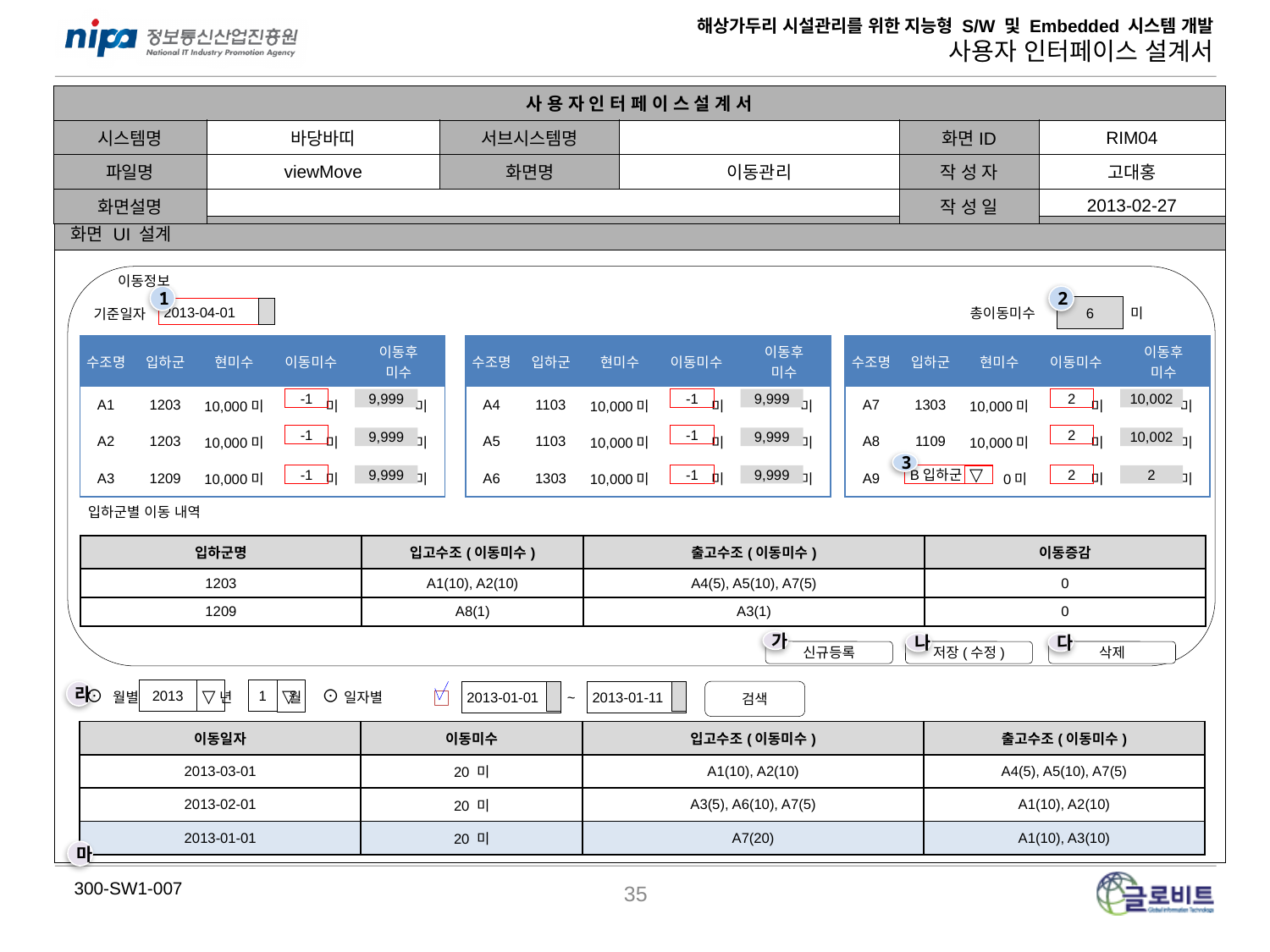

| 사 용 자 인 터 페 이 스 설 계 서 |  |  |  |  |  |
| --- | --- | --- | --- | --- | --- |
| 시스템명 | 바당바띠 | 서브시스템명 |  | 화면ID | RIM04 |
| 파일명 | viewMove | 화면명 | 이동관리 | 작 성 자 | 고대홍 |
| 화면설명 |  |  |  | 작 성 일 | 2013-02-27 |
| 화면 UI 설계 |
| --- |
|  |
이동정보

1
2
6
총이동미수
기준일자
2013-04-01

미
| 수조명 | 입하군 | 현미수 | 이동미수 | 이동후 미수 |
| --- | --- | --- | --- | --- |
| A1 | 1203 | 10,000미 | 미 | 미 |
| A2 | 1203 | 10,000미 | 미 | 미 |
| A3 | 1209 | 10,000미 | 미 | 미 |
| 수조명 | 입하군 | 현미수 | 이동미수 | 이동후 미수 |
| --- | --- | --- | --- | --- |
| A4 | 1103 | 10,000미 | 미 | 미 |
| A5 | 1103 | 10,000미 | 미 | 미 |
| A6 | 1303 | 10,000미 | 미 | 미 |
| 수조명 | 입하군 | 현미수 | 이동미수 | 이동후 미수 |
| --- | --- | --- | --- | --- |
| A7 | 1303 | 10,000미 | 미 | 미 |
| A8 | 1109 | 10,000미 | 미 | 미 |
| A9 |  | 0미 | 미 | 미 |
-1
9,999
-1
9,999
2
10,002
-1
-1
2
9,999
9,999
10,002
3
-1
9,999
-1
9,999
B입하군
▽
2
2
입하군별 이동 내역
| 입하군명 | 입고수조(이동미수) | 출고수조(이동미수) | 이동증감 |
| --- | --- | --- | --- |
| 1203 | A1(10), A2(10) | A4(5), A5(10), A7(5) | 0 |
| 1209 | A8(1) | A3(1) | 0 |
가
나
다
신규등록
저장(수정)
삭제
▽
▽
⊙ 월별                    년              월     ⊙ 일자별
2013
1
라
~
검색

2013-01-01

2013-01-11

| 이동일자 | 이동미수 | 입고수조(이동미수) | 출고수조(이동미수) |
| --- | --- | --- | --- |
| 2013-03-01 | 20 미 | A1(10), A2(10) | A4(5), A5(10), A7(5) |
| 2013-02-01 | 20 미 | A3(5), A6(10), A7(5) | A1(10), A2(10) |
| 2013-01-01 | 20 미 | A7(20) | A1(10), A3(10) |
마